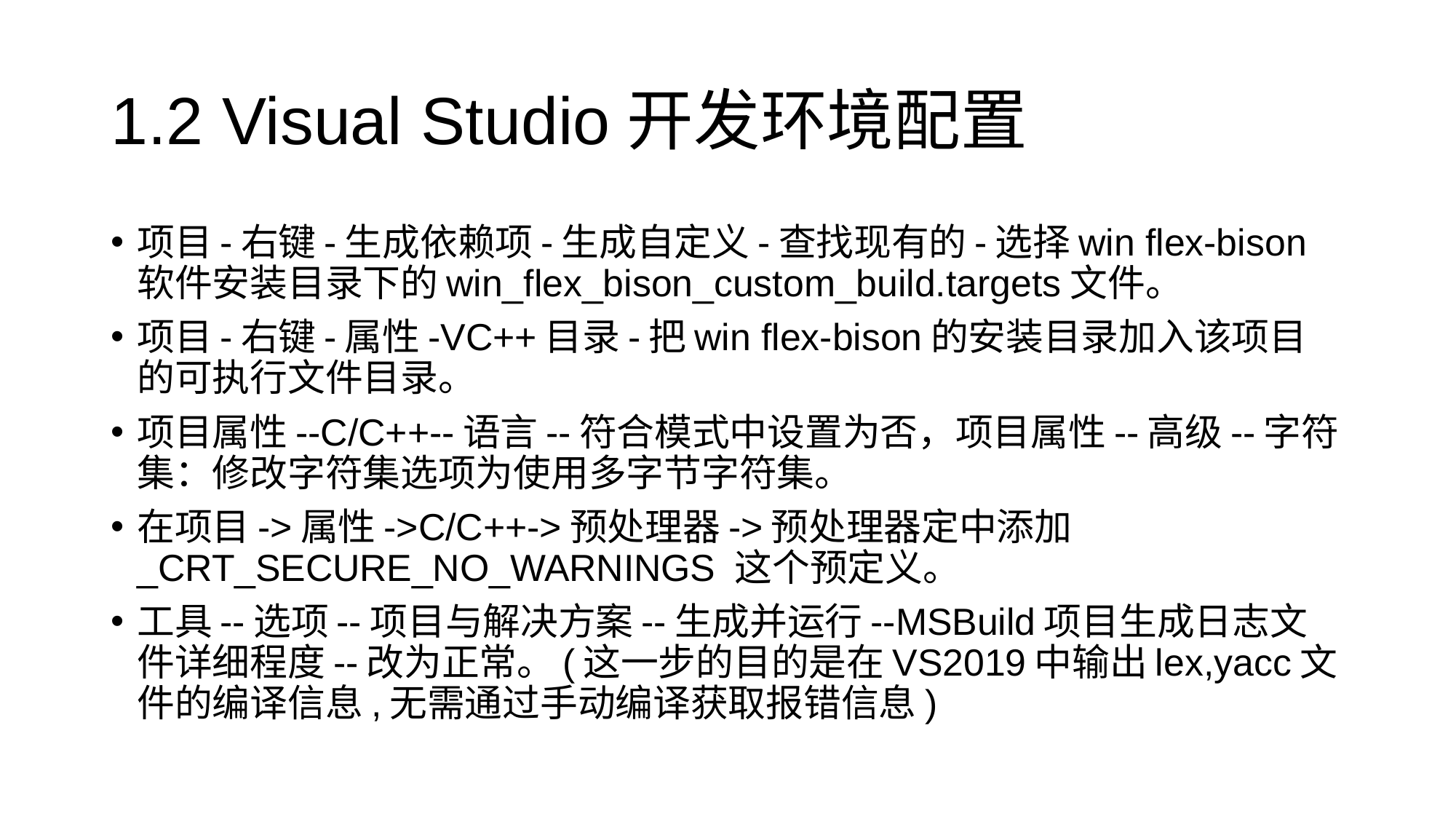

# 1.2 Visual Studio开发环境配置
项目-右键-生成依赖项-生成自定义-查找现有的-选择win flex-bison软件安装目录下的win_flex_bison_custom_build.targets文件。
项目-右键-属性-VC++目录-把win flex-bison的安装目录加入该项目的可执行文件目录。
项目属性--C/C++--语言--符合模式中设置为否，项目属性--高级--字符集：修改字符集选项为使用多字节字符集。
在项目->属性->C/C++->预处理器->预处理器定中添加 _CRT_SECURE_NO_WARNINGS 这个预定义。
工具--选项--项目与解决方案--生成并运行--MSBuild项目生成日志文件详细程度--改为正常。(这一步的目的是在VS2019中输出lex,yacc文件的编译信息,无需通过手动编译获取报错信息)